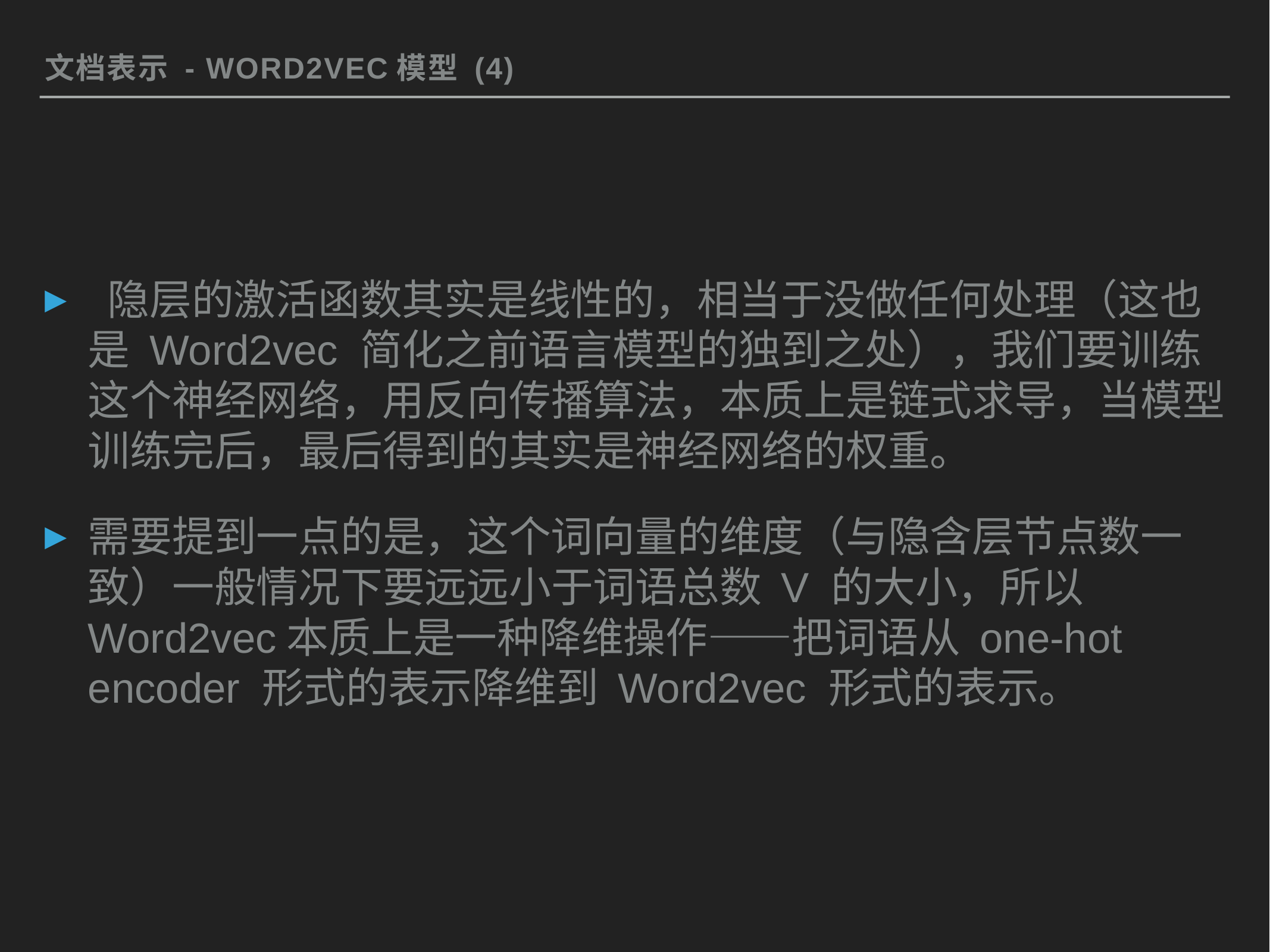

文档表示 - Word2vec模型 (4)
 隐层的激活函数其实是线性的，相当于没做任何处理（这也是 Word2vec 简化之前语言模型的独到之处），我们要训练这个神经网络，用反向传播算法，本质上是链式求导，当模型训练完后，最后得到的其实是神经网络的权重。
需要提到一点的是，这个词向量的维度（与隐含层节点数一致）一般情况下要远远小于词语总数 V 的大小，所以 Word2vec本质上是一种降维操作——把词语从 one-hot encoder 形式的表示降维到 Word2vec 形式的表示。